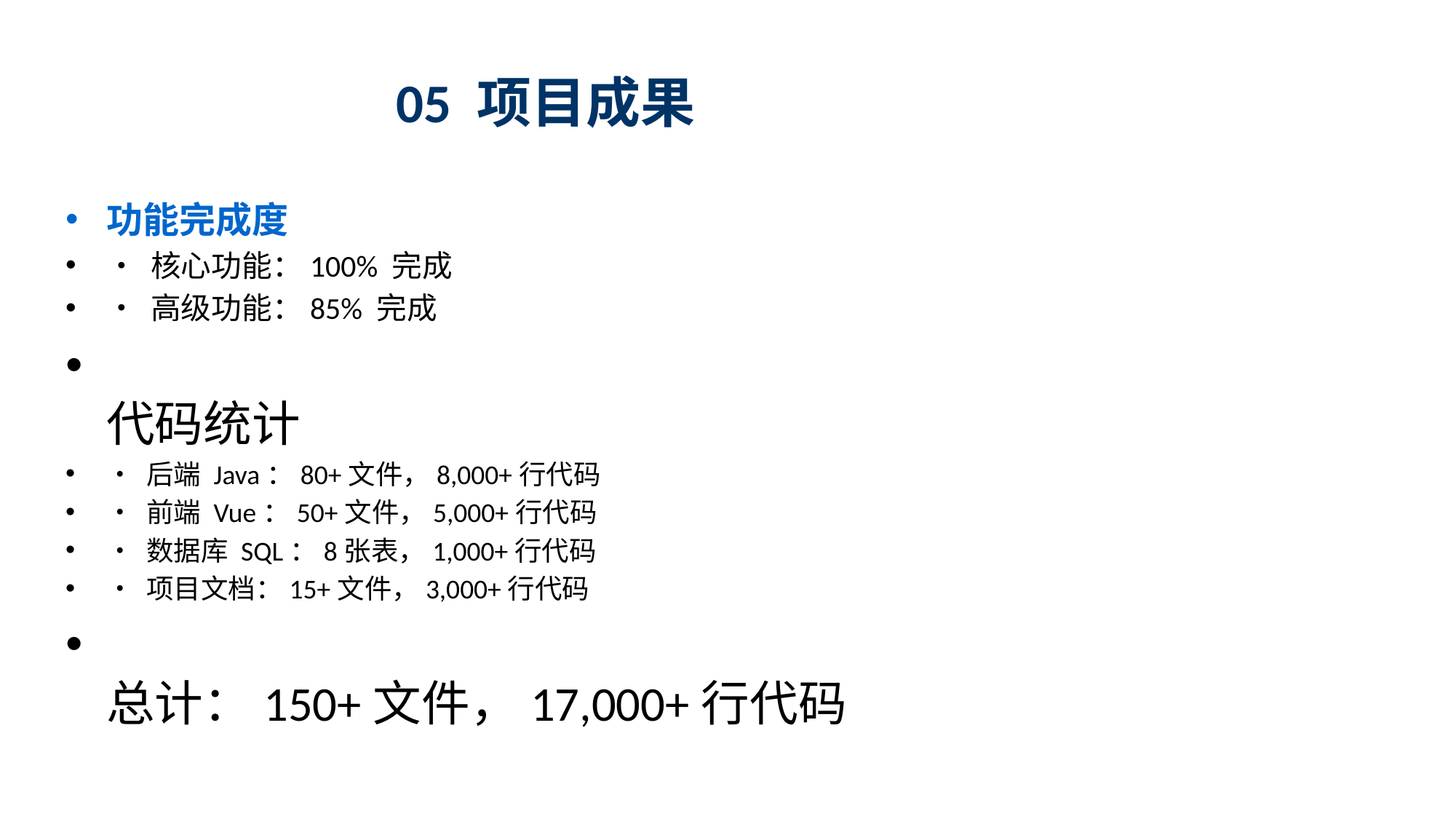

# 05 项目成果
功能完成度
• 核心功能：100% 完成
• 高级功能：85% 完成
代码统计
• 后端 Java：80+文件，8,000+行代码
• 前端 Vue：50+文件，5,000+行代码
• 数据库 SQL：8张表，1,000+行代码
• 项目文档：15+文件，3,000+行代码
总计：150+文件，17,000+行代码